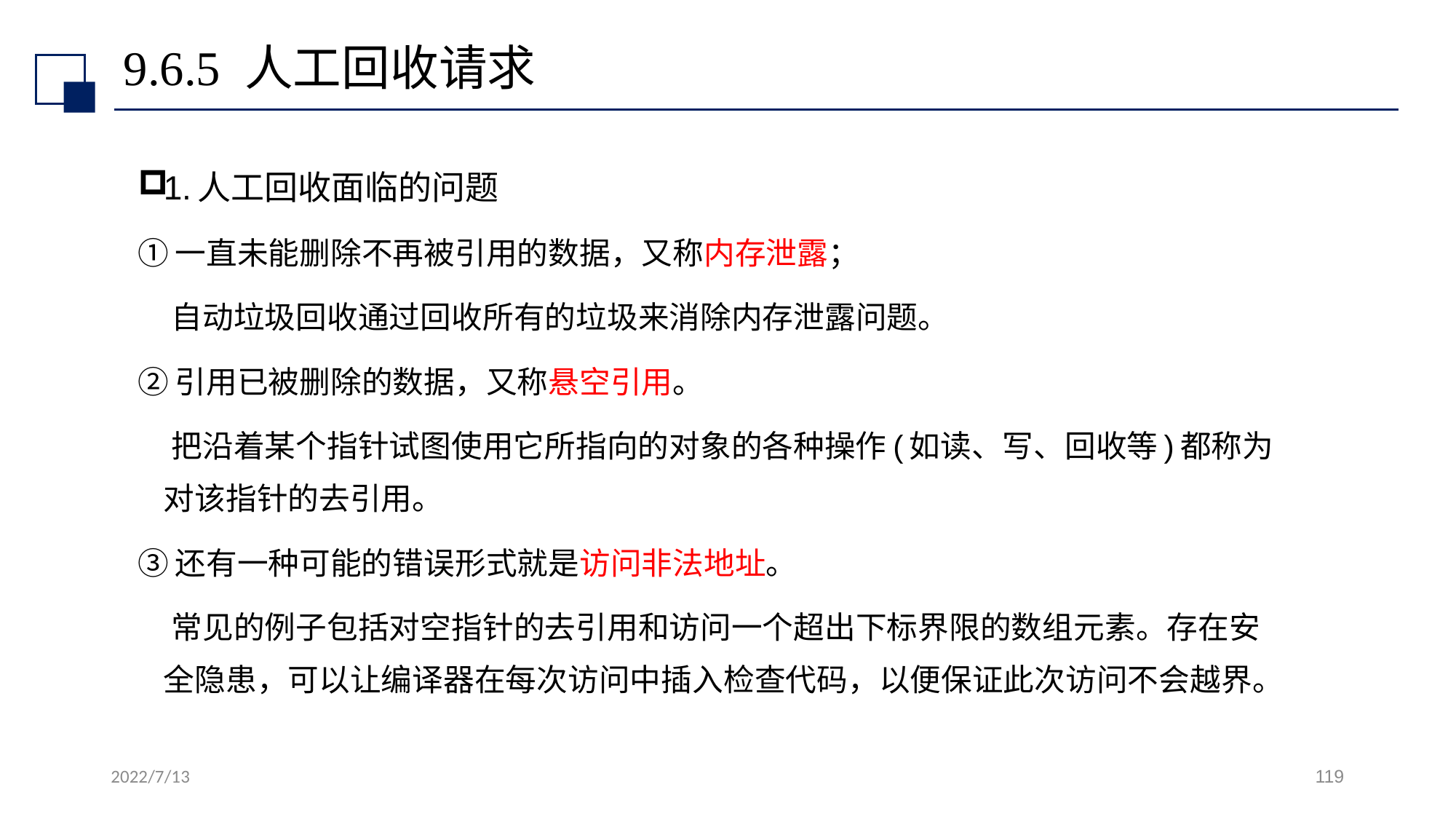

# 9.6.5 人工回收请求
1.人工回收面临的问题
①一直未能删除不再被引用的数据，又称内存泄露；
    自动垃圾回收通过回收所有的垃圾来消除内存泄露问题。
②引用已被删除的数据，又称悬空引用。
    把沿着某个指针试图使用它所指向的对象的各种操作(如读、写、回收等)都称为对该指针的去引用。
③还有一种可能的错误形式就是访问非法地址。
    常见的例子包括对空指针的去引用和访问一个超出下标界限的数组元素。存在安全隐患，可以让编译器在每次访问中插入检查代码，以便保证此次访问不会越界。
2022/7/13
119